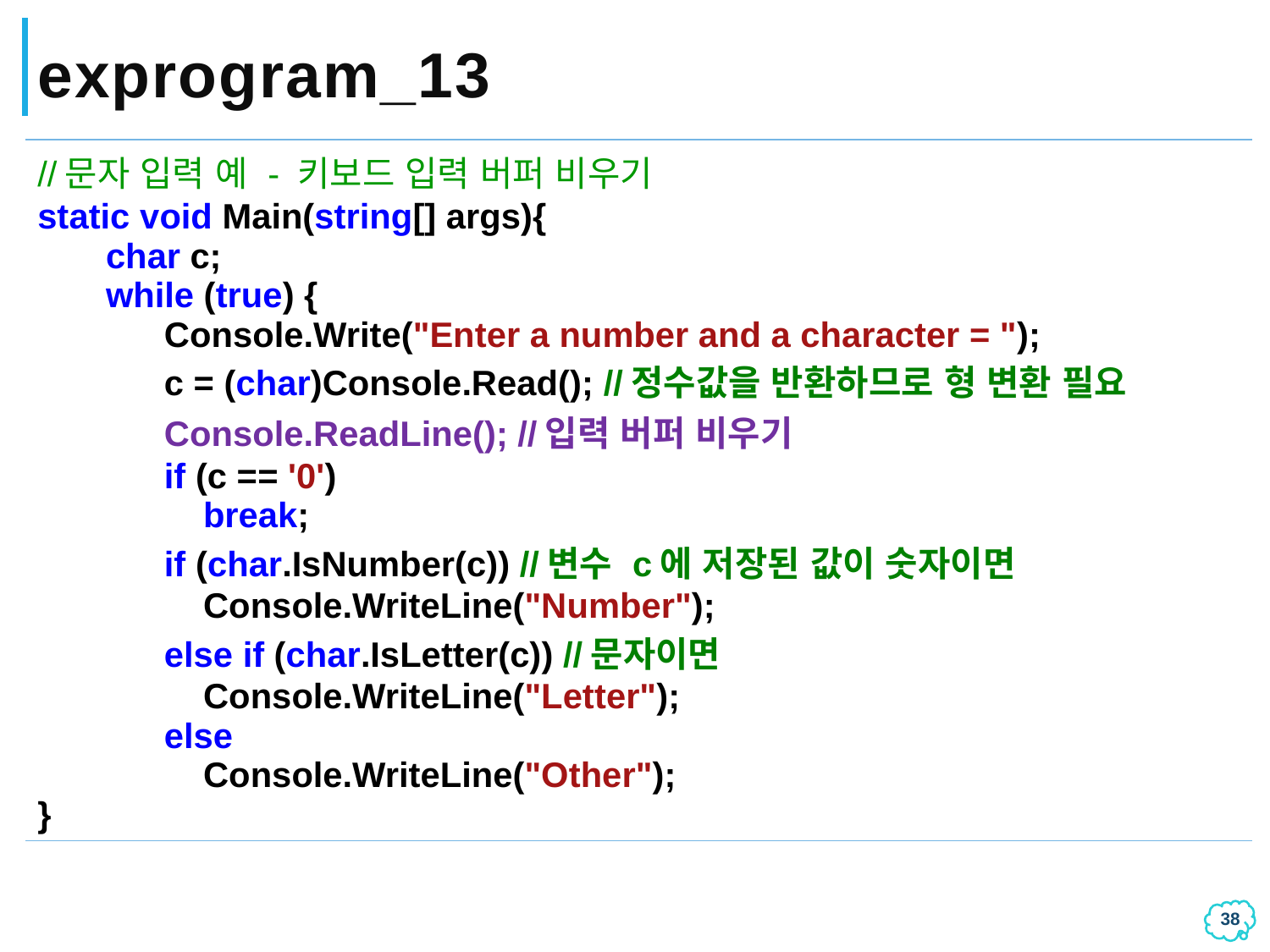

# exprogram_13
| //문자 입력 예 - 키보드 입력 버퍼 비우기 static void Main(string[] args){ char c; while (true) { Console.Write("Enter a number and a character = "); c = (char)Console.Read(); //정수값을 반환하므로 형 변환 필요 Console.ReadLine(); //입력 버퍼 비우기 if (c == '0') break; if (char.IsNumber(c)) //변수 c에 저장된 값이 숫자이면 Console.WriteLine("Number"); else if (char.IsLetter(c)) //문자이면 Console.WriteLine("Letter"); else Console.WriteLine("Other"); } |
| --- |
| //문자 입력 예 static void Main(){ char c; Console.Write("Enter a number and a character = "); c = (char)Console.Read(); //정수값을 반환하므로 형 변환 필요 if (char.IsNumber(c)) //변수 c에 저장된 값이 숫자이면 Console.WriteLine("Number"); else if (char.IsLetter(c)) //문자이면 Console.WriteLine("Letter"); else Console.WriteLine("Other"); } |
| --- |
38